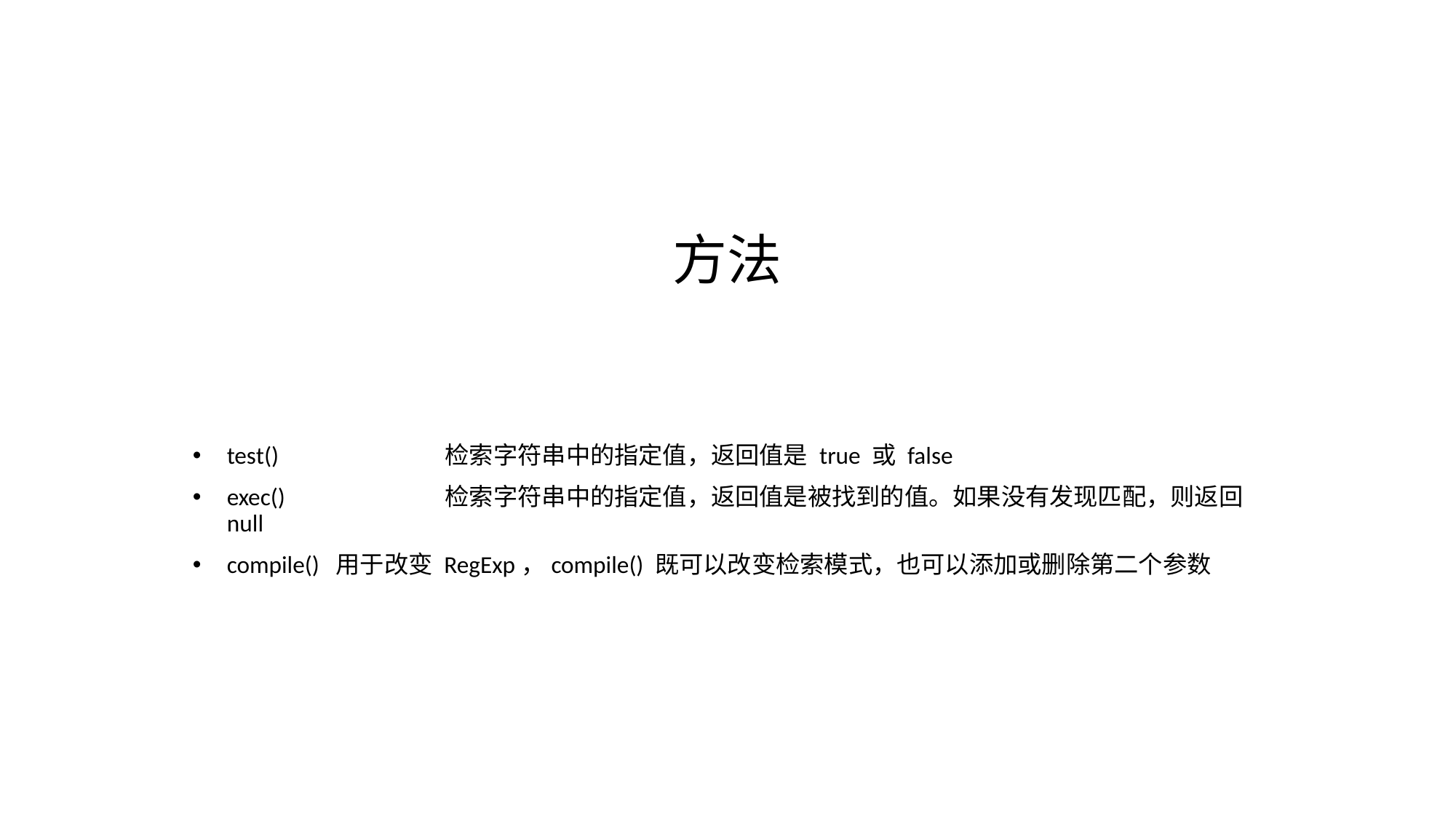

# 方法
test()		检索字符串中的指定值，返回值是 true 或 false
exec()		检索字符串中的指定值，返回值是被找到的值。如果没有发现匹配，则返回 null
compile()	用于改变 RegExp，compile() 既可以改变检索模式，也可以添加或删除第二个参数